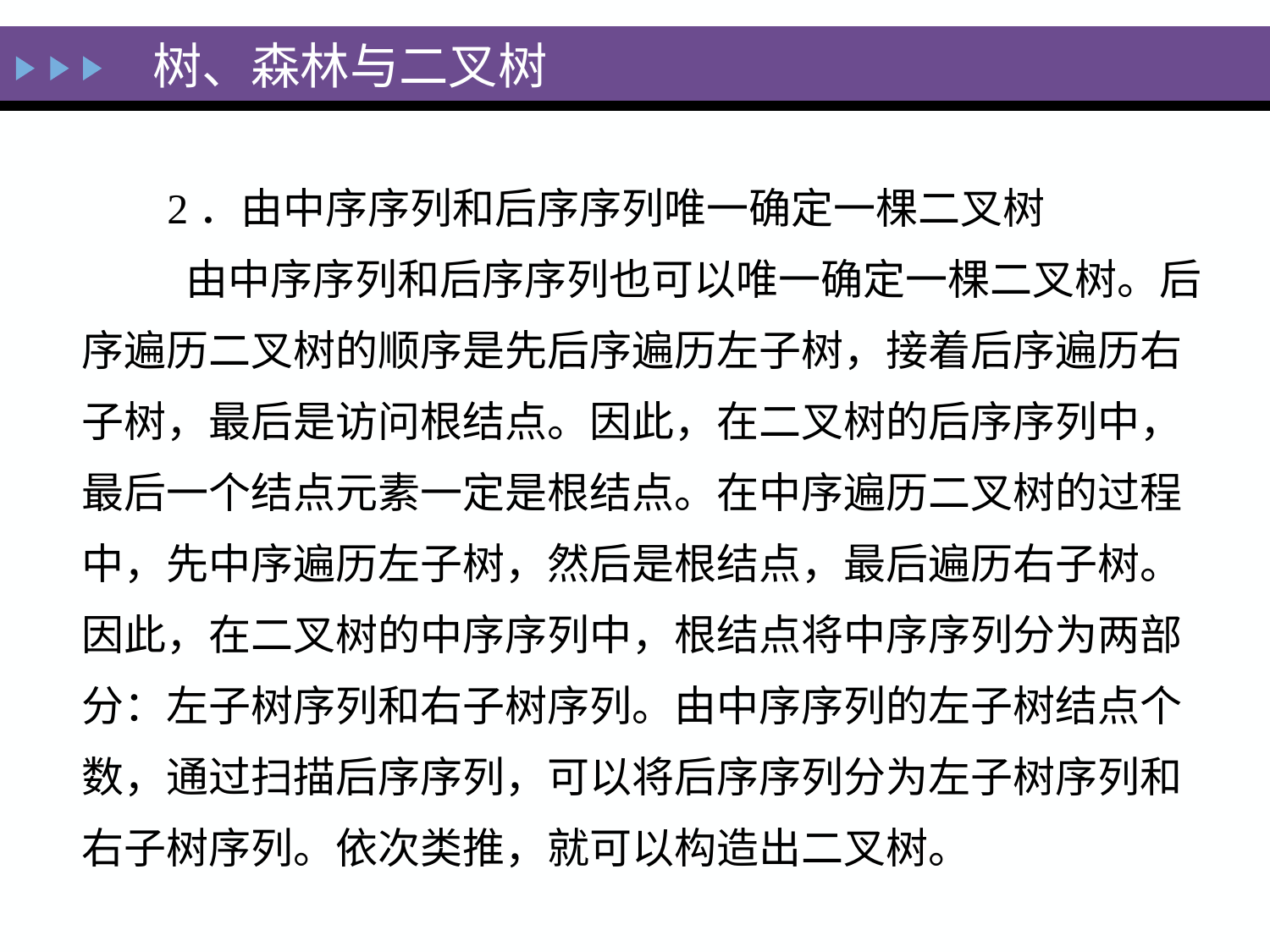

# 树、森林与二叉树
 2．由中序序列和后序序列唯一确定一棵二叉树
  由中序序列和后序序列也可以唯一确定一棵二叉树。后序遍历二叉树的顺序是先后序遍历左子树，接着后序遍历右子树，最后是访问根结点。因此，在二叉树的后序序列中，最后一个结点元素一定是根结点。在中序遍历二叉树的过程中，先中序遍历左子树，然后是根结点，最后遍历右子树。因此，在二叉树的中序序列中，根结点将中序序列分为两部分：左子树序列和右子树序列。由中序序列的左子树结点个数，通过扫描后序序列，可以将后序序列分为左子树序列和右子树序列。依次类推，就可以构造出二叉树。